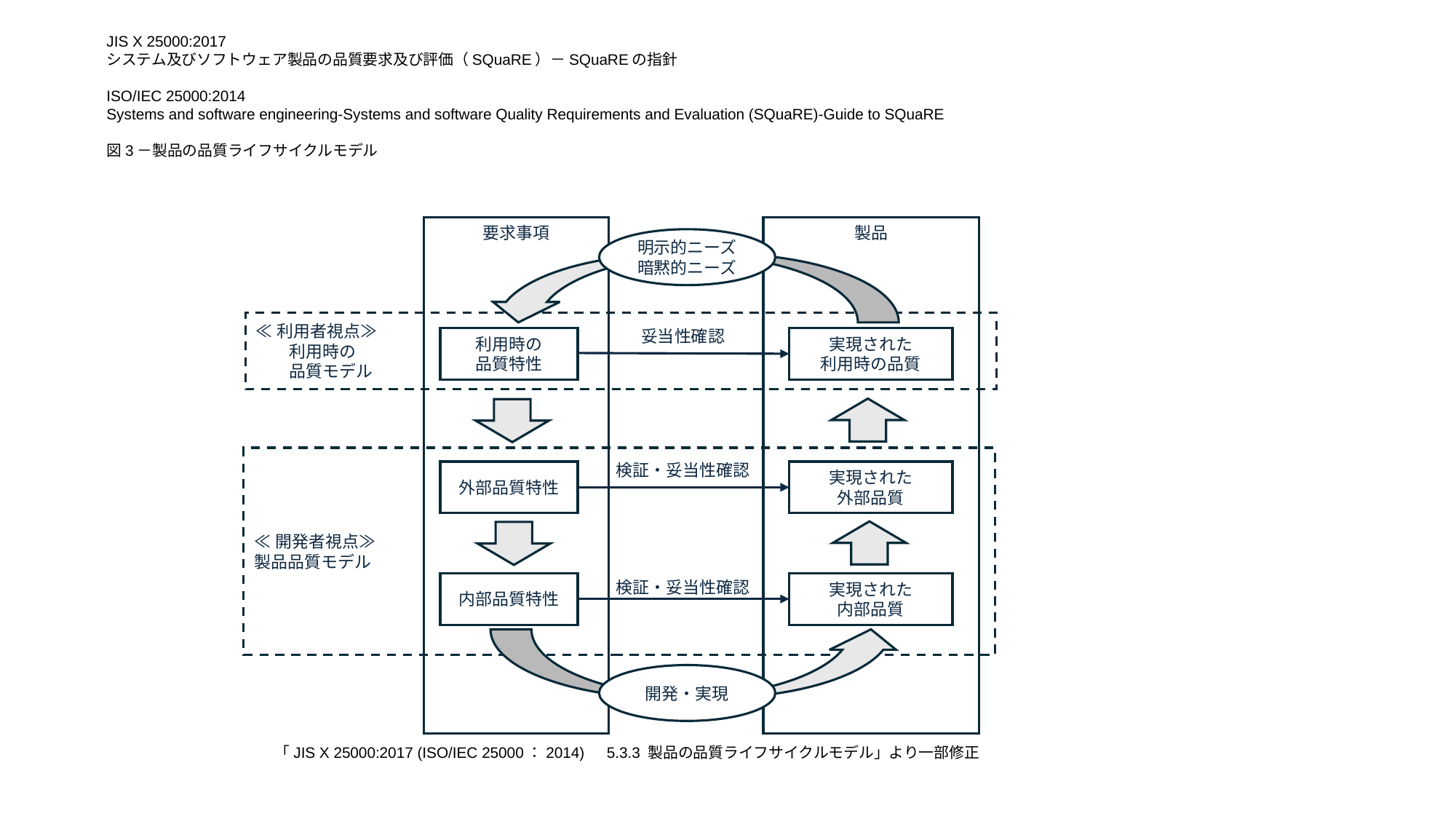

JIS X 25000:2017
システム及びソフトウェア製品の品質要求及び評価（SQuaRE）－SQuaREの指針

ISO/IEC 25000:2014
Systems and software engineering-Systems and software Quality Requirements and Evaluation (SQuaRE)-Guide to SQuaRE

図3－製品の品質ライフサイクルモデル
要求事項
製品
明示的ニーズ
暗黙的ニーズ

妥当性確認
≪利用者視点≫
　　利用時の
　　品質モデル
利用時の
品質特性
実現された
利用時の品質

検証・妥当性確認
≪開発者視点≫
製品品質モデル
外部品質特性
実現された
外部品質

検証・妥当性確認
内部品質特性
実現された
内部品質

開発・実現
「JIS X 25000:2017 (ISO/IEC 25000：2014)　5.3.3 製品の品質ライフサイクルモデル」より一部修正